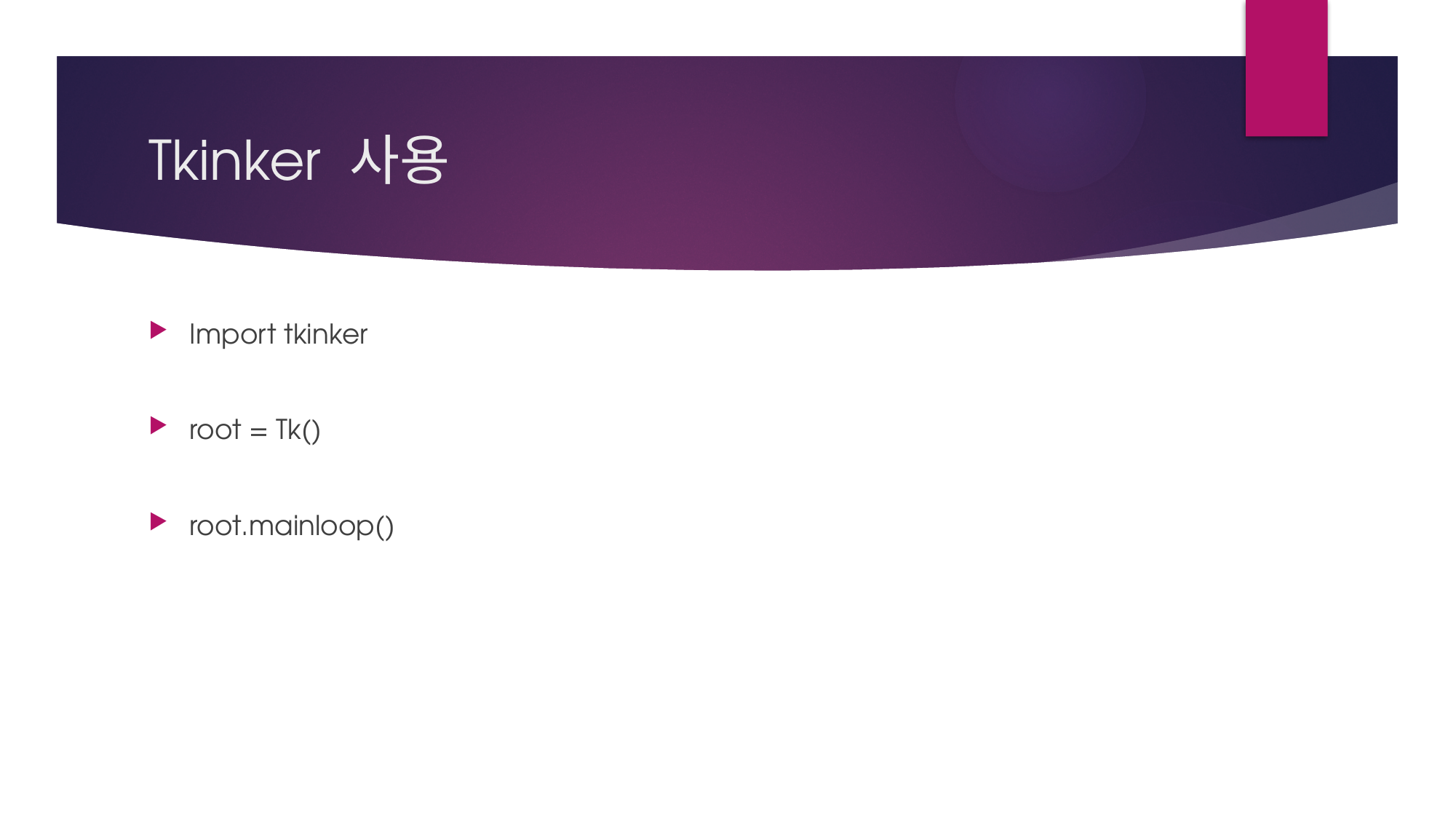

# Tkinker 사용
Import tkinker

root = Tk()

root.mainloop()